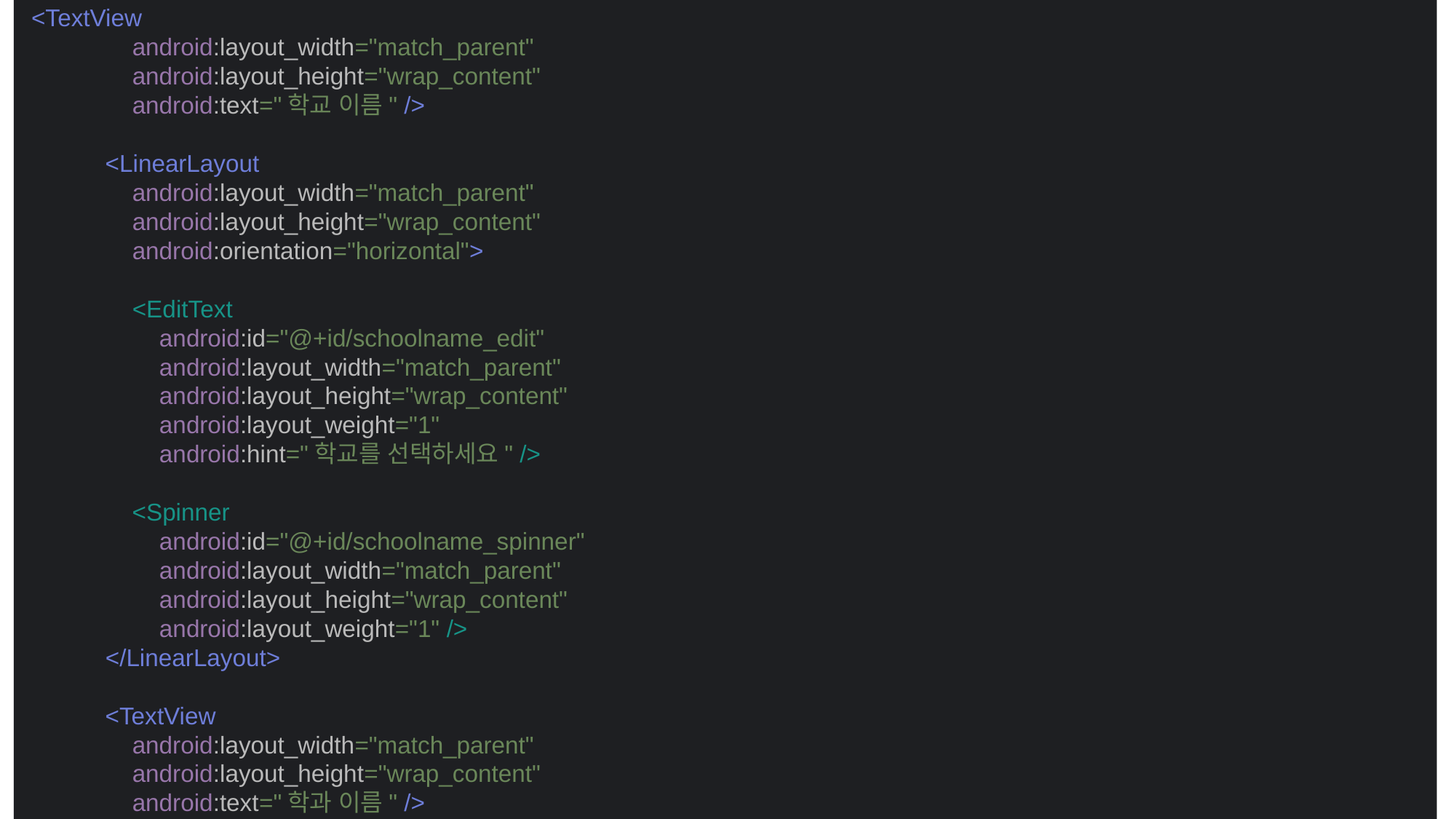

<TextView
                android:layout_width="match_parent"
                android:layout_height="wrap_content"
                android:text="학교 이름" />
            <LinearLayout
                android:layout_width="match_parent"
                android:layout_height="wrap_content"
                android:orientation="horizontal">
                <EditText
                    android:id="@+id/schoolname_edit"
                    android:layout_width="match_parent"
                    android:layout_height="wrap_content"
                    android:layout_weight="1"
                    android:hint="학교를 선택하세요" />
                <Spinner
                    android:id="@+id/schoolname_spinner"
                    android:layout_width="match_parent"
                    android:layout_height="wrap_content"
                    android:layout_weight="1" />
            </LinearLayout>
            <TextView
                android:layout_width="match_parent"
                android:layout_height="wrap_content"
                android:text="학과 이름" />